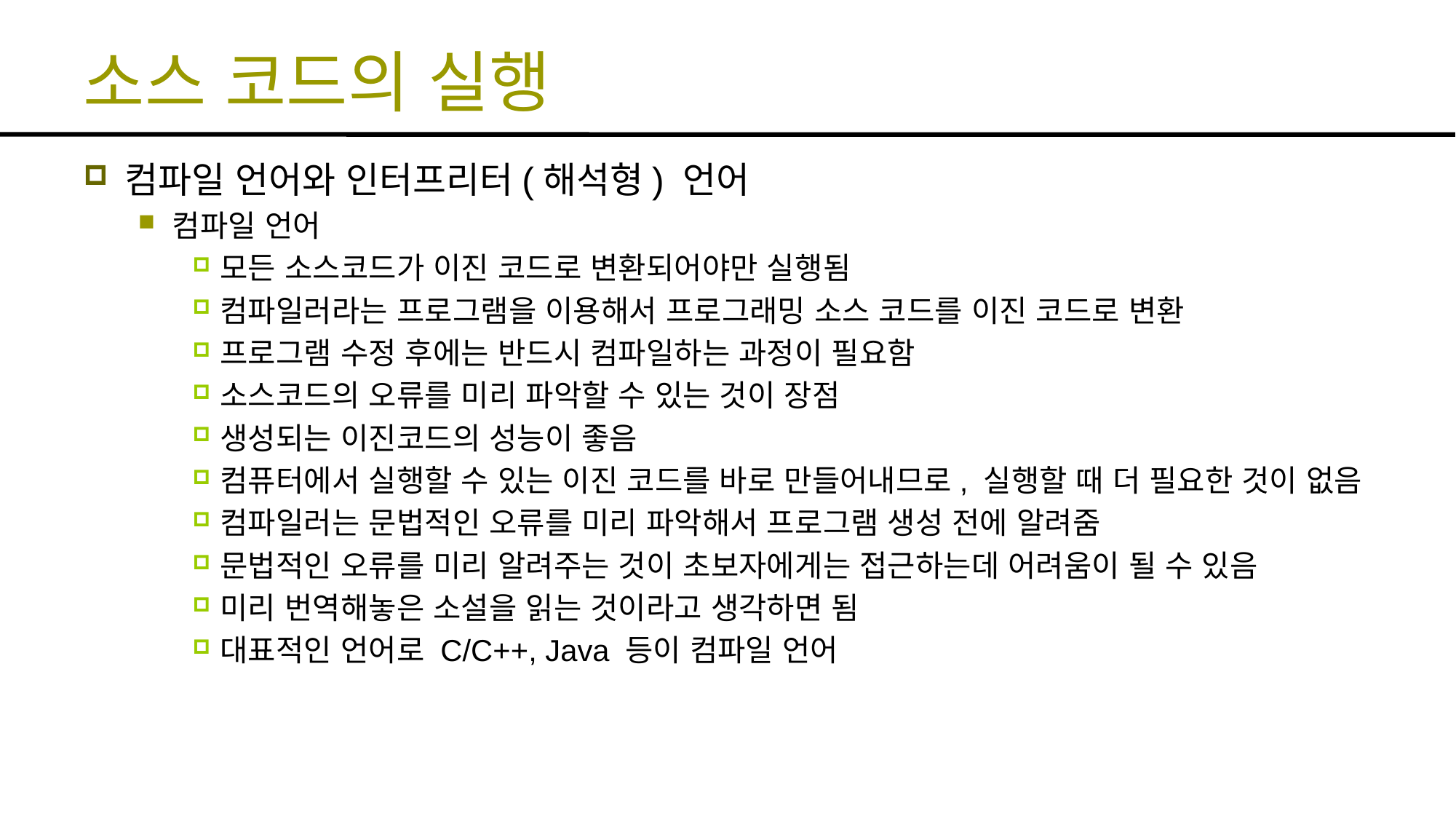

# 소스 코드의 실행
컴파일 언어와 인터프리터(해석형) 언어
컴파일 언어
모든 소스코드가 이진 코드로 변환되어야만 실행됨
컴파일러라는 프로그램을 이용해서 프로그래밍 소스 코드를 이진 코드로 변환
프로그램 수정 후에는 반드시 컴파일하는 과정이 필요함
소스코드의 오류를 미리 파악할 수 있는 것이 장점
생성되는 이진코드의 성능이 좋음
컴퓨터에서 실행할 수 있는 이진 코드를 바로 만들어내므로, 실행할 때 더 필요한 것이 없음
컴파일러는 문법적인 오류를 미리 파악해서 프로그램 생성 전에 알려줌
문법적인 오류를 미리 알려주는 것이 초보자에게는 접근하는데 어려움이 될 수 있음
미리 번역해놓은 소설을 읽는 것이라고 생각하면 됨
대표적인 언어로 C/C++, Java 등이 컴파일 언어